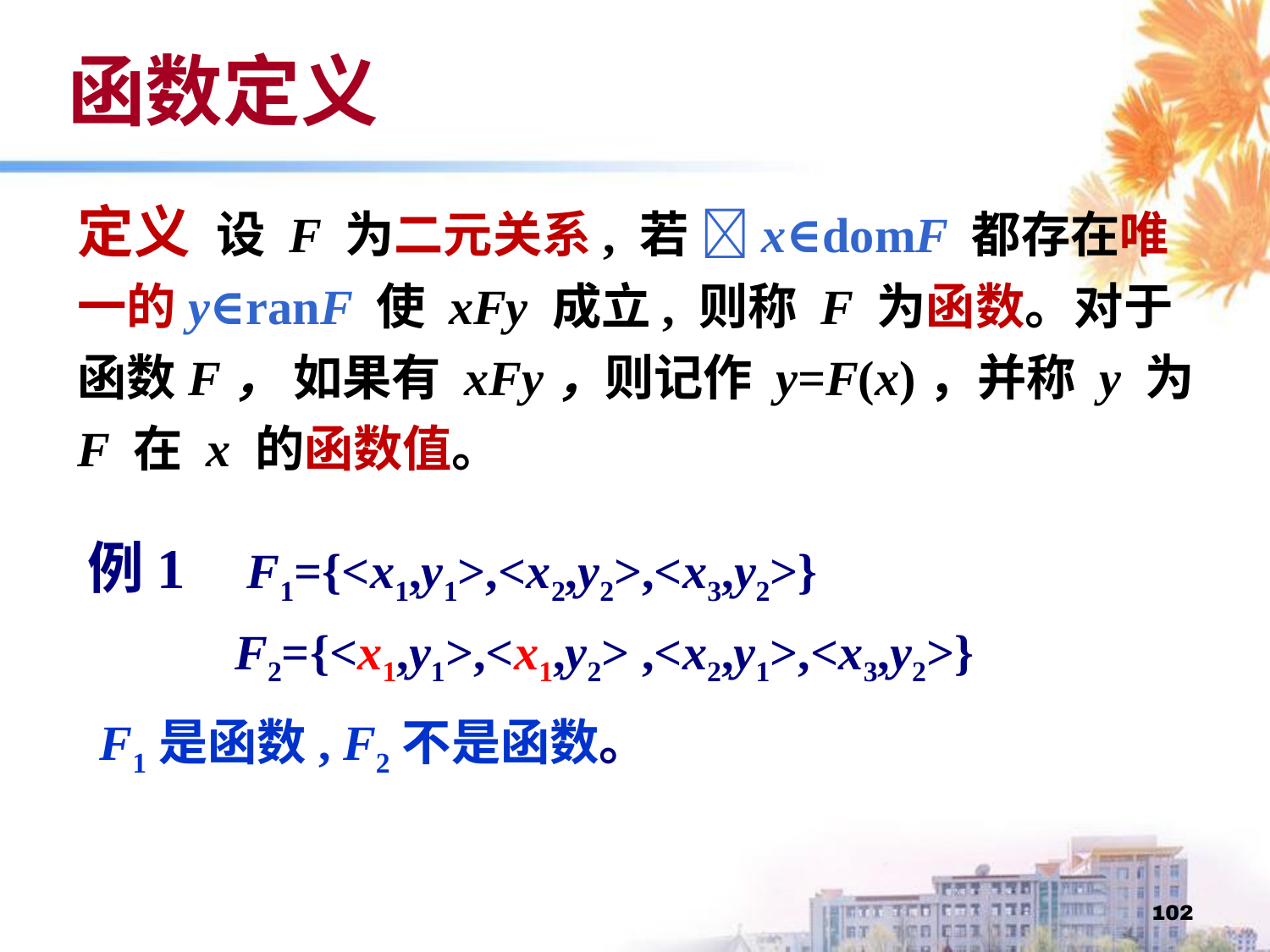

# 函数定义
定义  设 F 为二元关系, 若 ∀x∈domF 都存在唯一的y∈ranF 使 xFy 成立, 则称 F 为函数。对于函数F， 如果有 xFy，则记作 y=F(x)，并称 y 为 F 在 x 的函数值。
例1     F1={<x1,y1>,<x2,y2>,<x3,y2>}
            F2={<x1,y1>,<x1,y2> ,<x2,y1>,<x3,y2>}
 F1是函数, F2不是函数。
102